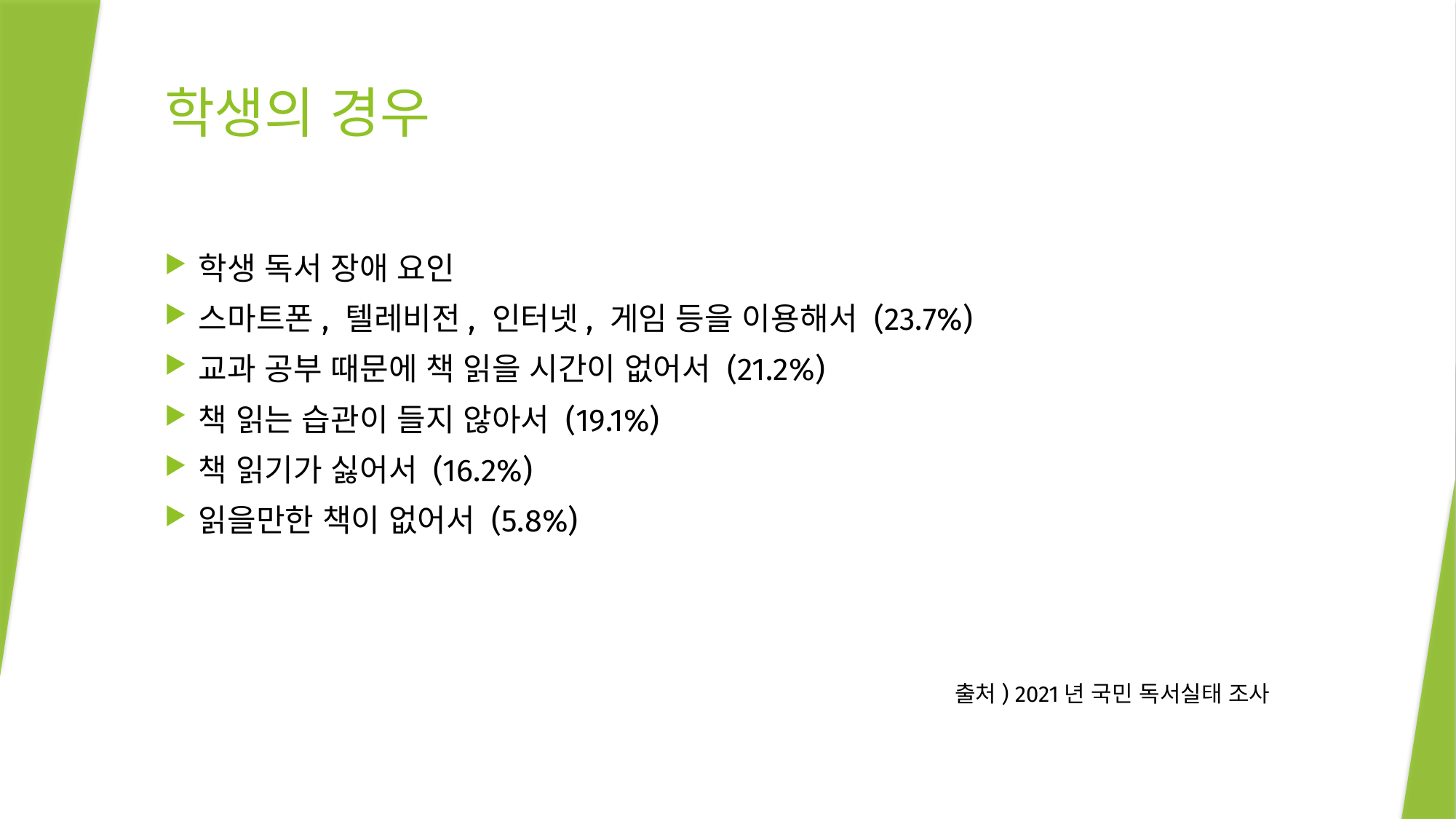

# 학생의 경우
학생 독서 장애 요인
스마트폰, 텔레비전, 인터넷, 게임 등을 이용해서 (23.7%)
교과 공부 때문에 책 읽을 시간이 없어서 (21.2%)
책 읽는 습관이 들지 않아서 (19.1%)
책 읽기가 싫어서 (16.2%)
읽을만한 책이 없어서 (5.8%)

출처) 2021년 국민 독서실태 조사